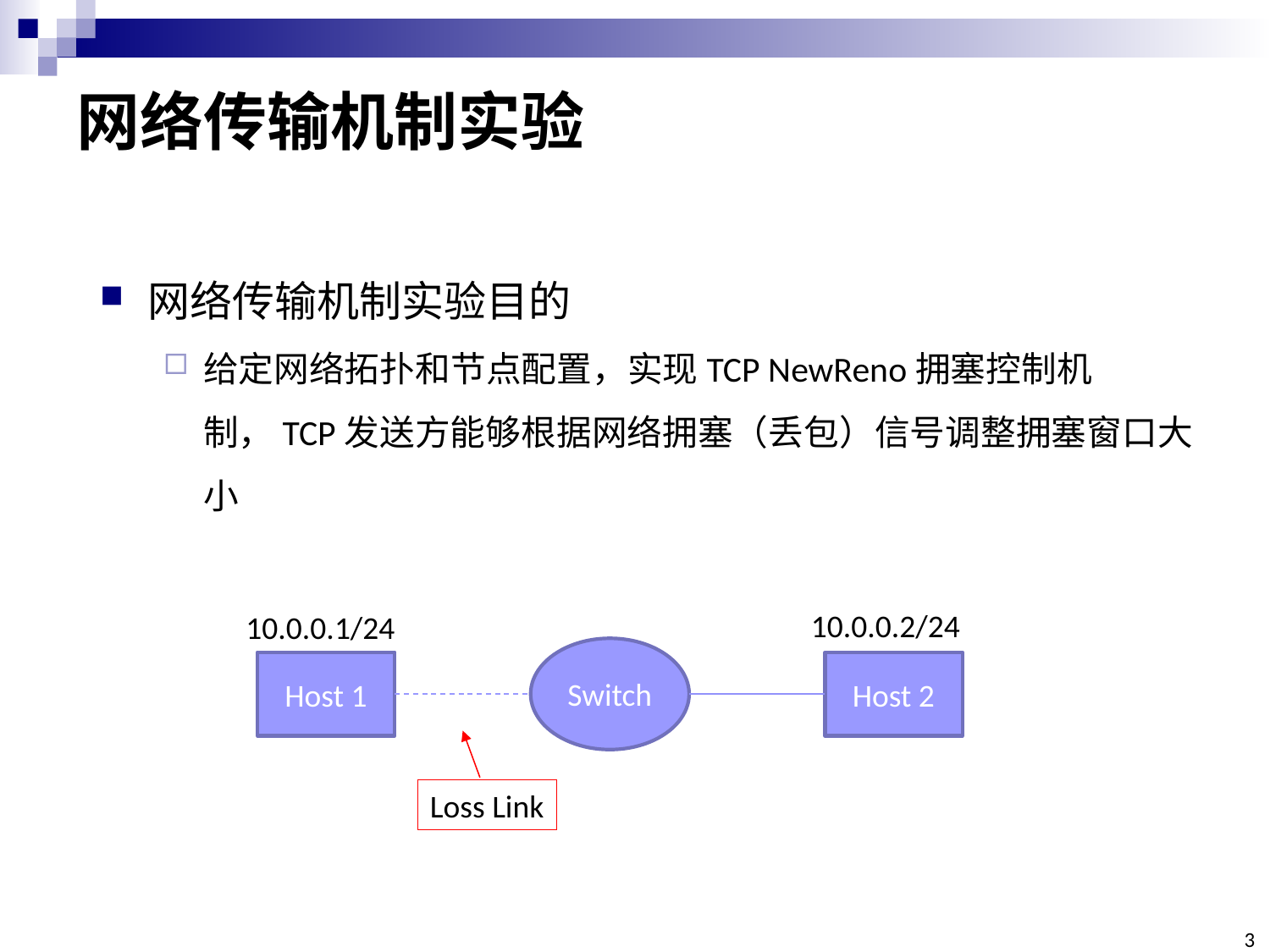

# 网络传输机制实验
网络传输机制实验目的
给定网络拓扑和节点配置，实现TCP NewReno拥塞控制机制，TCP发送方能够根据网络拥塞（丢包）信号调整拥塞窗口大小
10.0.0.2/24
10.0.0.1/24
Host 1
Host 2
Switch
Loss Link
3